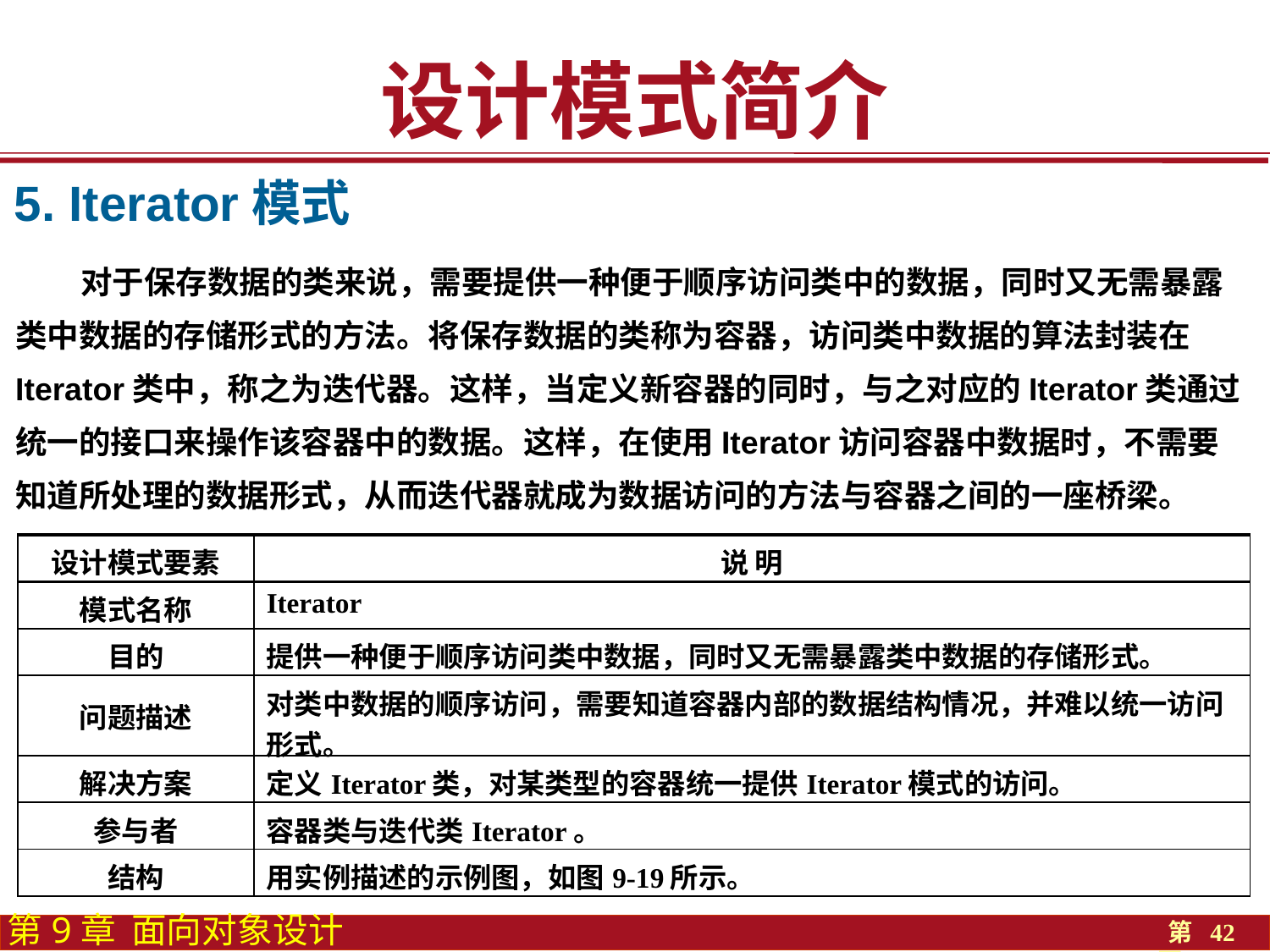

设计模式简介
5. Iterator模式
        对于保存数据的类来说，需要提供一种便于顺序访问类中的数据，同时又无需暴露类中数据的存储形式的方法。将保存数据的类称为容器，访问类中数据的算法封装在Iterator类中，称之为迭代器。这样，当定义新容器的同时，与之对应的Iterator类通过统一的接口来操作该容器中的数据。这样，在使用Iterator访问容器中数据时，不需要知道所处理的数据形式，从而迭代器就成为数据访问的方法与容器之间的一座桥梁。
| 设计模式要素 | 说 明 |
| --- | --- |
| 模式名称 | Iterator |
| 目的 | 提供一种便于顺序访问类中数据，同时又无需暴露类中数据的存储形式。 |
| 问题描述 | 对类中数据的顺序访问，需要知道容器内部的数据结构情况，并难以统一访问形式。 |
| 解决方案 | 定义Iterator类，对某类型的容器统一提供Iterator模式的访问。 |
| 参与者 | 容器类与迭代类Iterator。 |
| 结构 | 用实例描述的示例图，如图9-19所示。 |